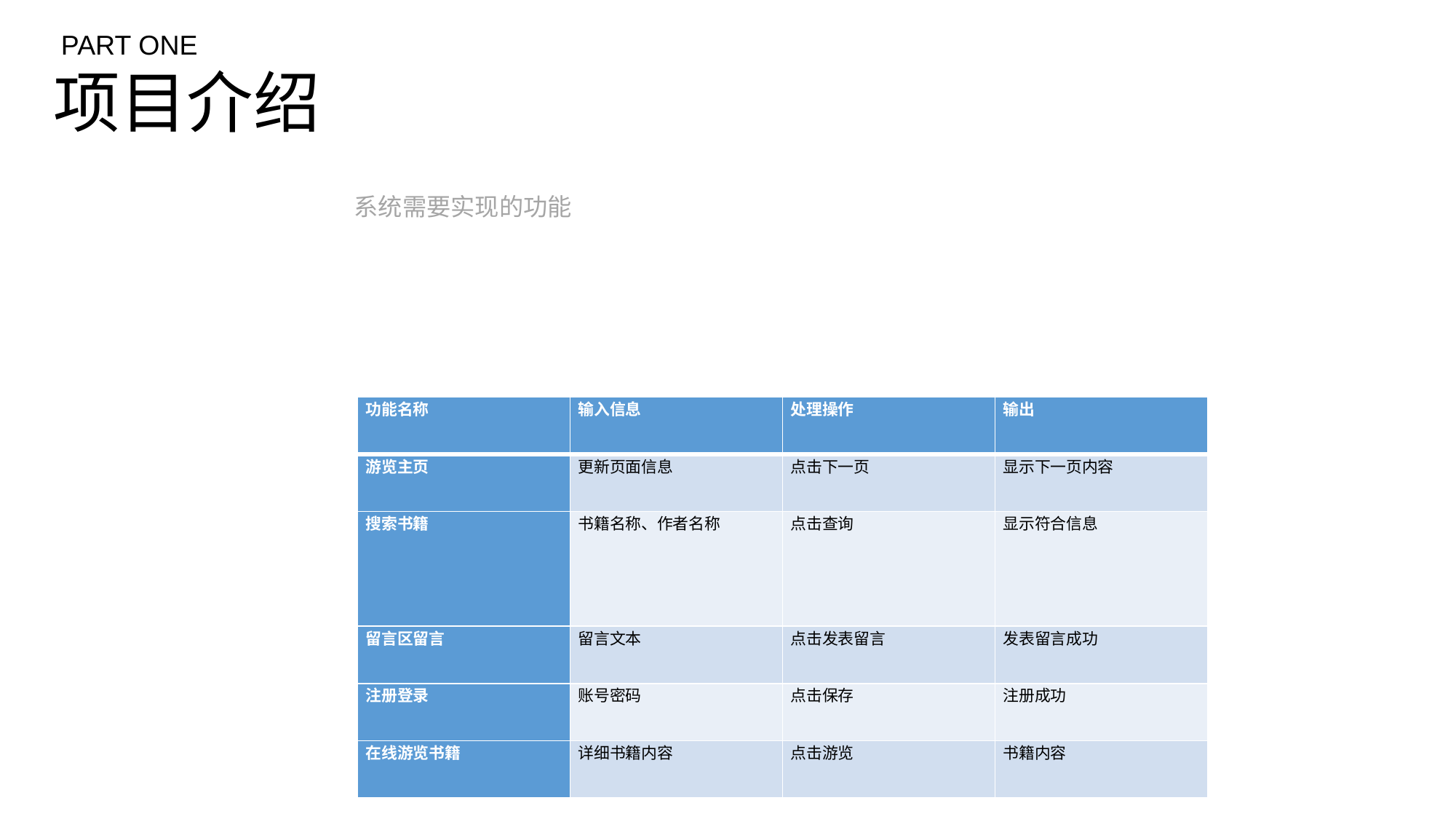

PART ONE
项目介绍
系统需要实现的功能

| 功能名称 | 输入信息 | 处理操作 | 输出 |
| --- | --- | --- | --- |
| 游览主页 | 更新页面信息 | 点击下一页 | 显示下一页内容 |
| 搜索书籍 | 书籍名称、作者名称 | 点击查询 | 显示符合信息 |
| 留言区留言 | 留言文本 | 点击发表留言 | 发表留言成功 |
| 注册登录 | 账号密码 | 点击保存 | 注册成功 |
| 在线游览书籍 | 详细书籍内容 | 点击游览 | 书籍内容 |